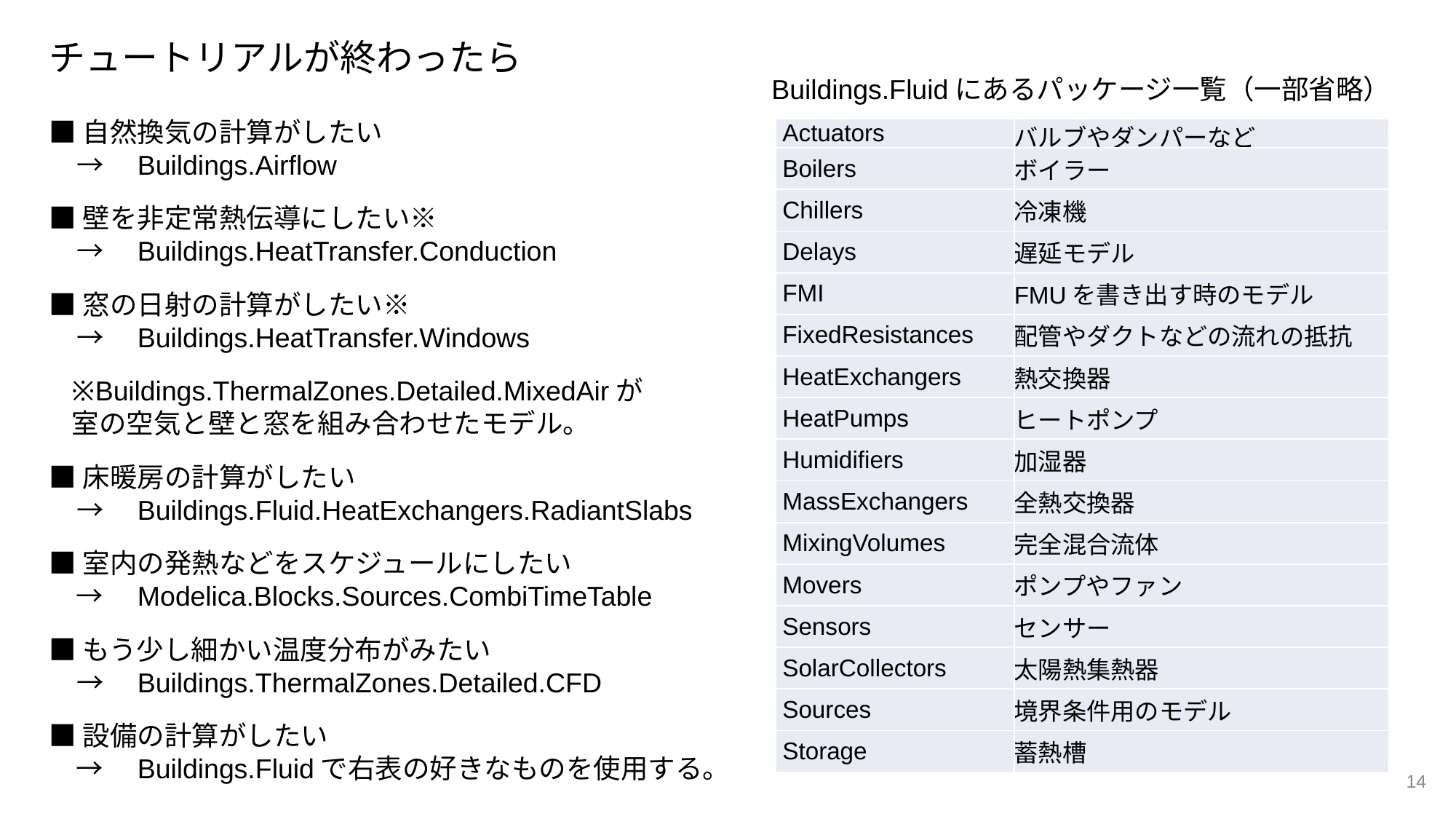

チュートリアルが終わったら
Buildings.Fluidにあるパッケージ一覧（一部省略）
■自然換気の計算がしたい
　→　Buildings.Airflow
| Actuators | バルブやダンパーなど |
| --- | --- |
| Boilers | ボイラー |
| Chillers | 冷凍機 |
| Delays | 遅延モデル |
| FMI | FMUを書き出す時のモデル |
| FixedResistances | 配管やダクトなどの流れの抵抗 |
| HeatExchangers | 熱交換器 |
| HeatPumps | ヒートポンプ |
| Humidifiers | 加湿器 |
| MassExchangers | 全熱交換器 |
| MixingVolumes | 完全混合流体 |
| Movers | ポンプやファン |
| Sensors | センサー |
| SolarCollectors | 太陽熱集熱器 |
| Sources | 境界条件用のモデル |
| Storage | 蓄熱槽 |
■壁を非定常熱伝導にしたい※
　→　Buildings.HeatTransfer.Conduction
■窓の日射の計算がしたい※
　→　Buildings.HeatTransfer.Windows
※ Buildings.ThermalZones.Detailed.MixedAirが
室の空気と壁と窓を組み合わせたモデル。
■床暖房の計算がしたい
　→　Buildings.Fluid.HeatExchangers.RadiantSlabs
■室内の発熱などをスケジュールにしたい
　→　Modelica.Blocks.Sources.CombiTimeTable
■もう少し細かい温度分布がみたい
　→　Buildings.ThermalZones.Detailed.CFD
■設備の計算がしたい
　→　Buildings.Fluidで右表の好きなものを使用する。
14